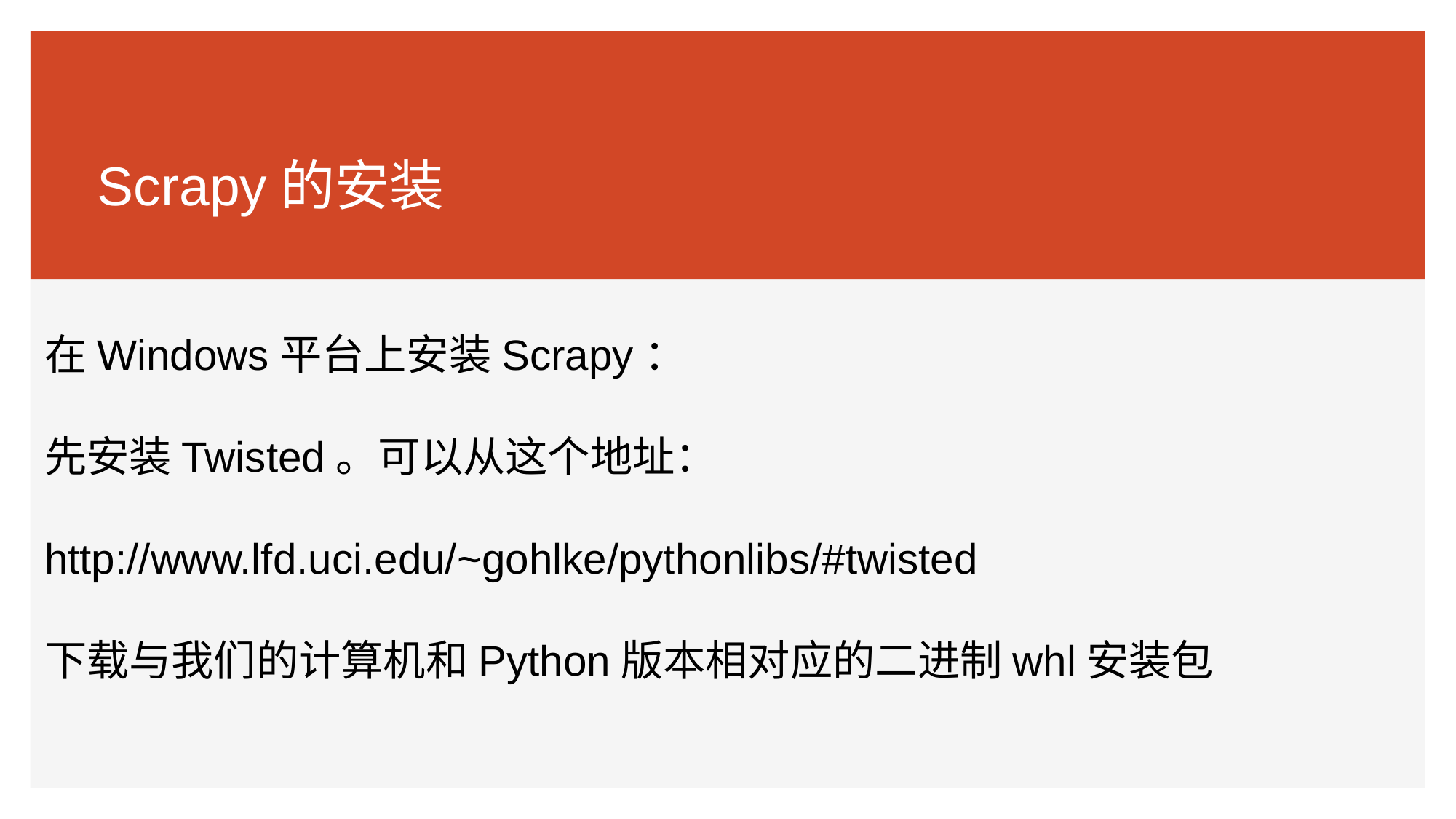

# Scrapy的安装
在Windows平台上安装Scrapy：
先安装Twisted。可以从这个地址：
http://www.lfd.uci.edu/~gohlke/pythonlibs/#twisted
下载与我们的计算机和Python版本相对应的二进制whl安装包